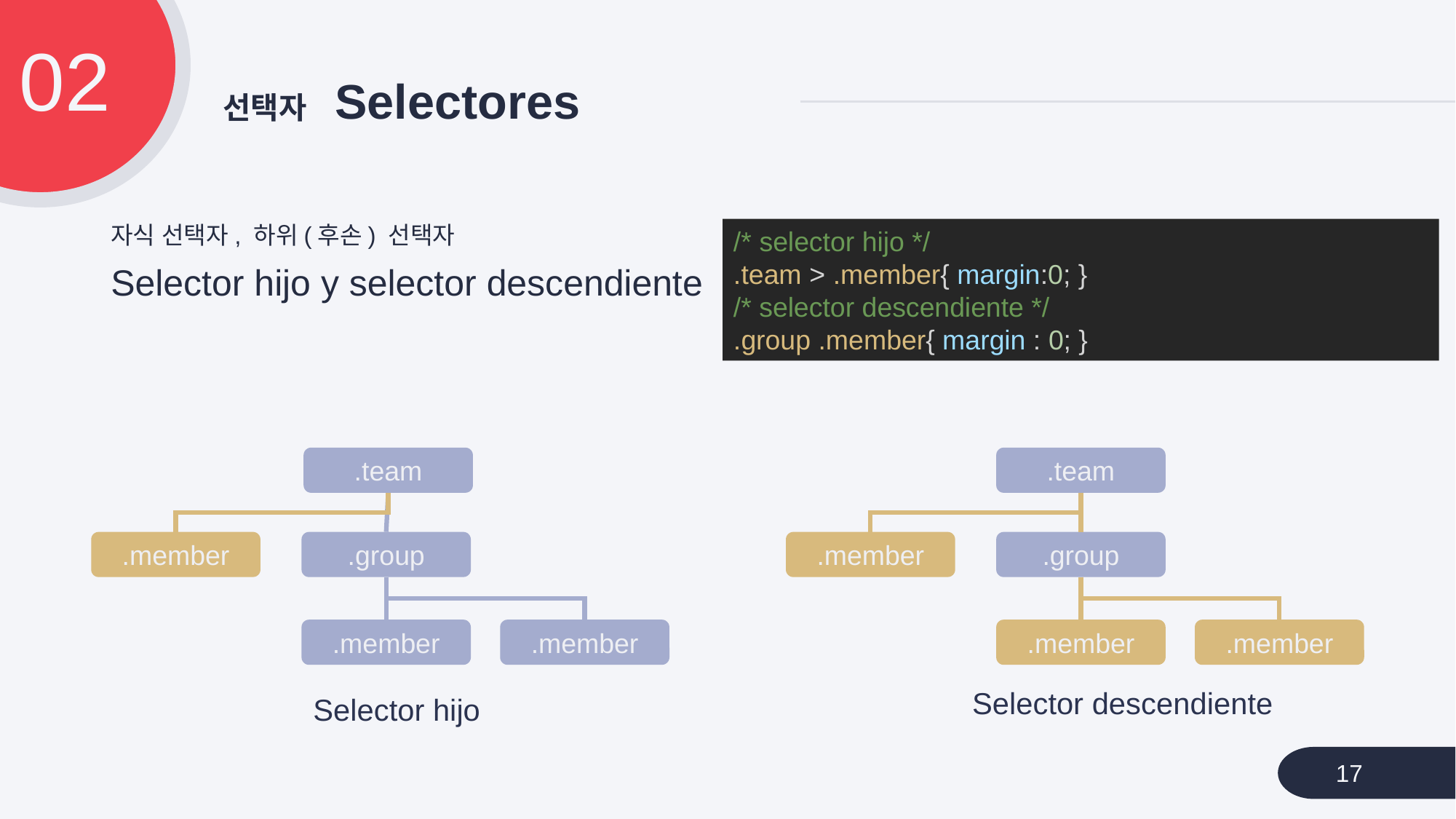

02
# 선택자 Selectores
자식 선택자, 하위(후손) 선택자
Selector hijo y selector descendiente

/* selector hijo */
.team > .member{ margin:0; }
/* selector descendiente */
.group .member{ margin : 0; }
.team
.team
.member
.group
.member
.group
.member
.member
.member
.member
Selector descendiente
Selector hijo
17